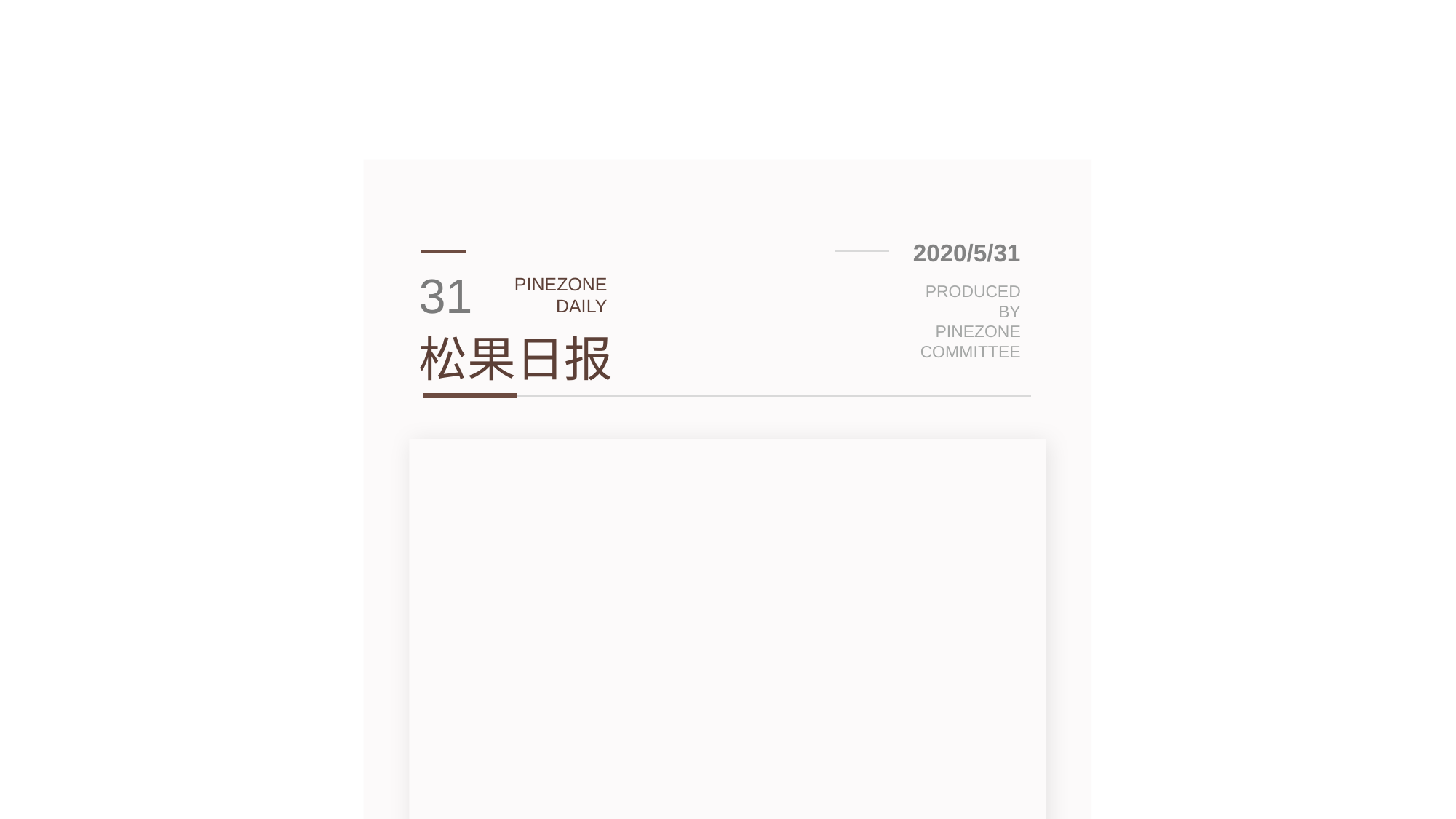

2020/5/31

PRODUCED
BY
PINEZONE
COMMITTEE
31
PINEZONE
DAILY
松果日报

· 2020年5月31日 ·